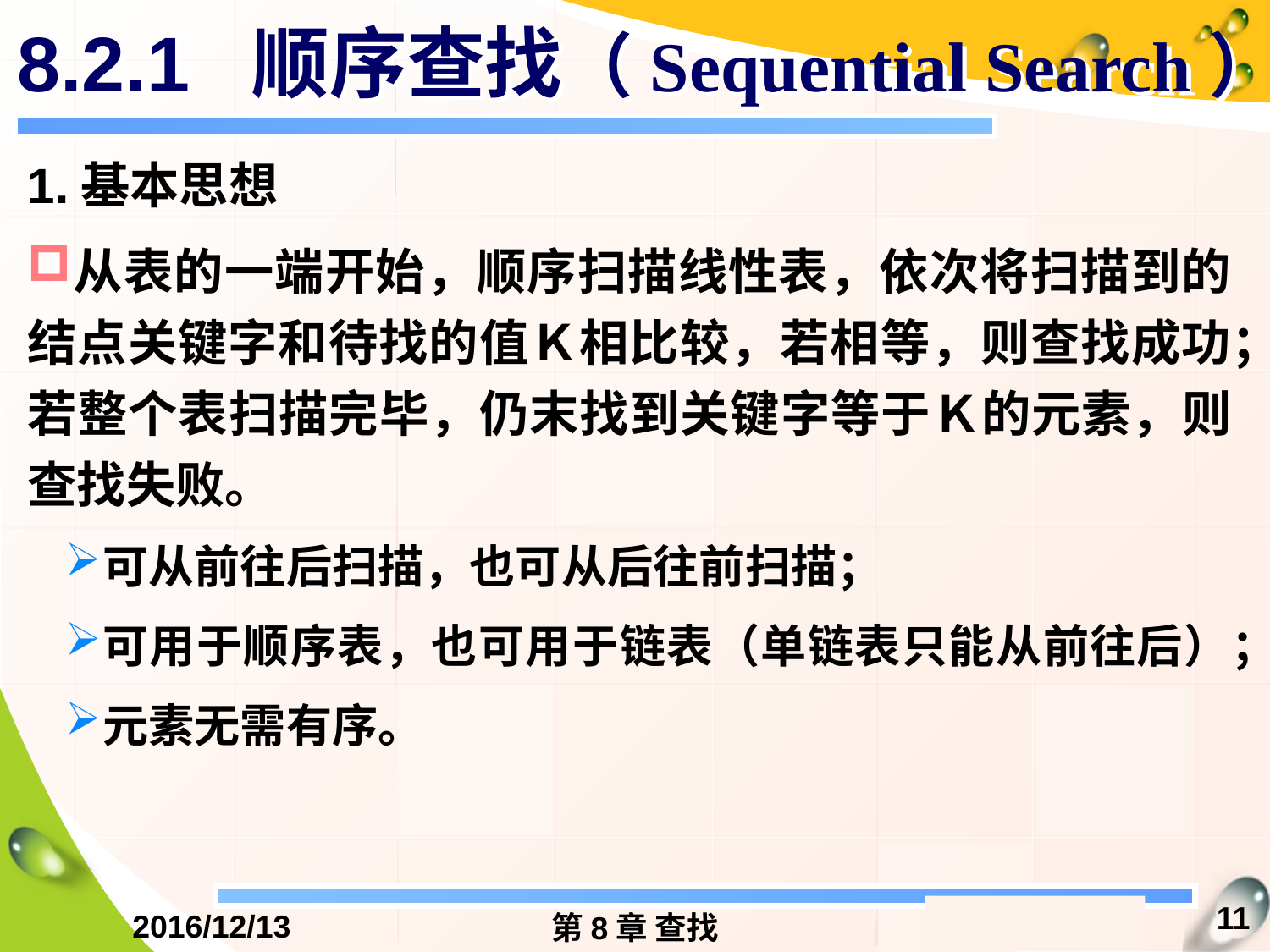

# 8.2.1  顺序查找（Sequential Search）
1.基本思想
从表的一端开始，顺序扫描线性表，依次将扫描到的结点关键字和待找的值Ｋ相比较，若相等，则查找成功；若整个表扫描完毕，仍末找到关键字等于Ｋ的元素，则查找失败。
可从前往后扫描，也可从后往前扫描；
可用于顺序表，也可用于链表（单链表只能从前往后）；
元素无需有序。

11
2016/12/13
第8章 查找